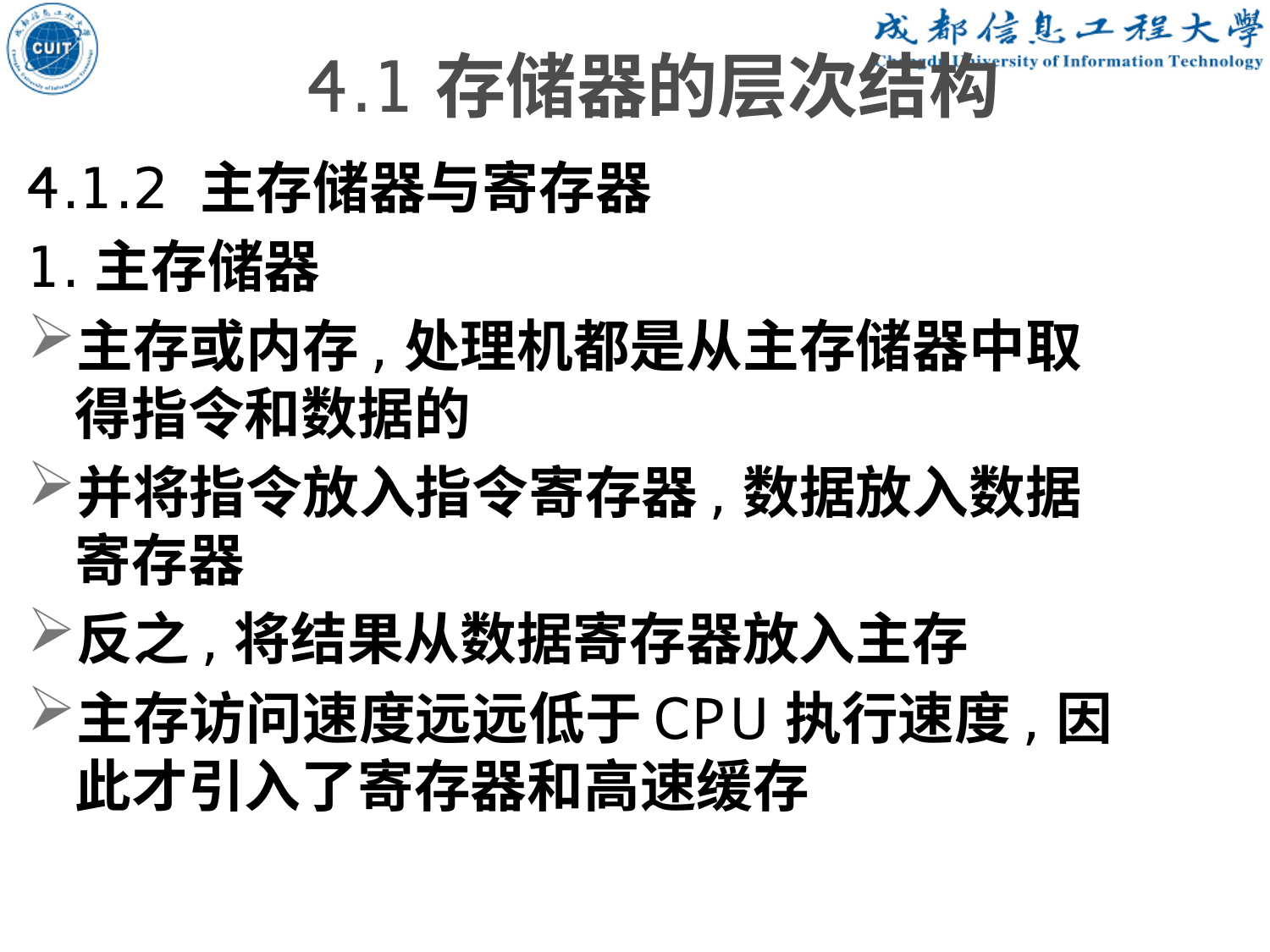

4.1存储器的层次结构
4.1.2 主存储器与寄存器
1.主存储器
主存或内存,处理机都是从主存储器中取得指令和数据的
并将指令放入指令寄存器,数据放入数据寄存器
反之,将结果从数据寄存器放入主存
主存访问速度远远低于CPU执行速度,因此才引入了寄存器和高速缓存